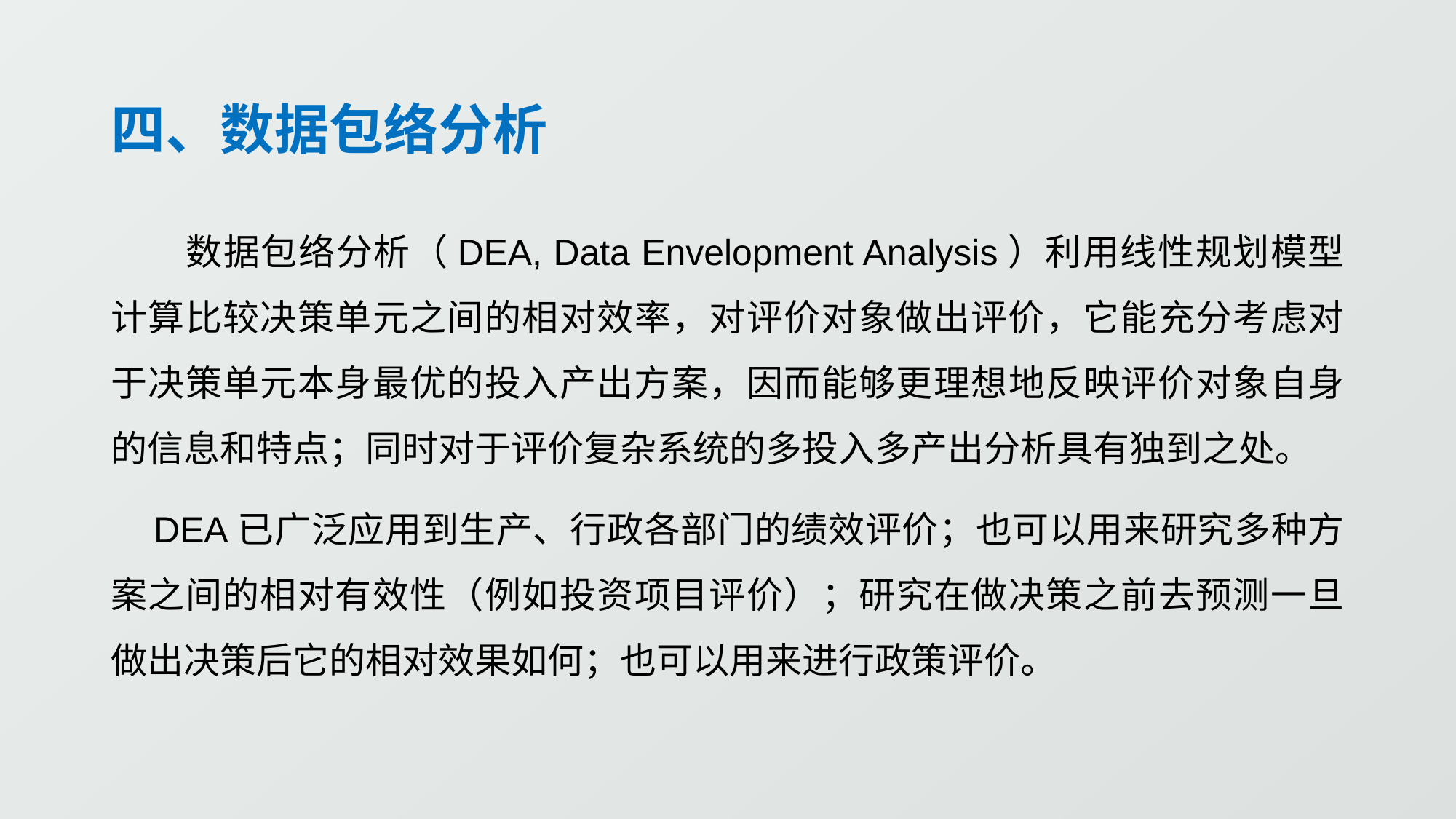

# 四、数据包络分析
       数据包络分析（DEA, Data Envelopment Analysis）利用线性规划模型计算比较决策单元之间的相对效率，对评价对象做出评价，它能充分考虑对于决策单元本身最优的投入产出方案，因而能够更理想地反映评价对象自身的信息和特点；同时对于评价复杂系统的多投入多产出分析具有独到之处。
    DEA已广泛应用到生产、行政各部门的绩效评价；也可以用来研究多种方案之间的相对有效性（例如投资项目评价）；研究在做决策之前去预测一旦做出决策后它的相对效果如何；也可以用来进行政策评价。